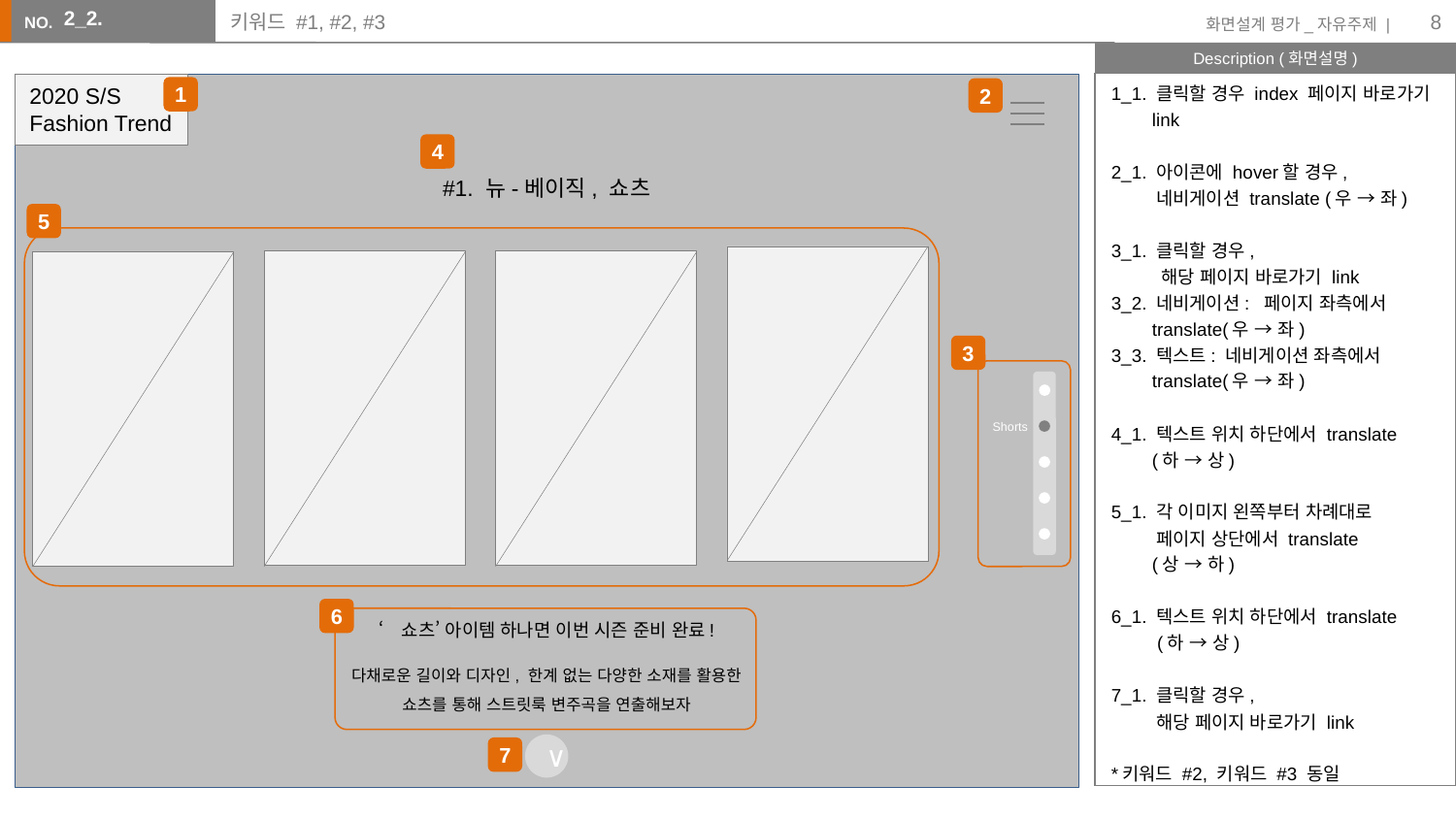

8
2_2.
# 키워드 #1, #2, #3
1_1. 클릭할 경우 index 페이지 바로가기
        link

2_1. 아이콘에 hover할 경우,
        네비게이션 translate (우 → 좌)

3_1. 클릭할 경우,
         해당 페이지 바로가기 link
3_2. 네비게이션:  페이지 좌측에서
        translate(우 → 좌)
3_3. 텍스트: 네비게이션 좌측에서
        translate(우 → 좌)

4_1. 텍스트 위치 하단에서 translate
        (하 → 상)

5_1. 각 이미지 왼쪽부터 차례대로
        페이지 상단에서 translate
        (상 → 하)

6_1. 텍스트 위치 하단에서 translate
         (하 → 상)

7_1. 클릭할 경우,
        해당 페이지 바로가기 link

*키워드 #2, 키워드 #3 동일

2020 S/S
Fashion Trend
1
2
4
#1. 뉴-베이직, 쇼츠
5

3

Shorts

6
‘쇼츠’ 아이템 하나면 이번 시즌 준비 완료!

다채로운 길이와 디자인, 한계 없는 다양한 소재를 활용한
쇼츠를 통해 스트릿룩 변주곡을 연출해보자
∨
7